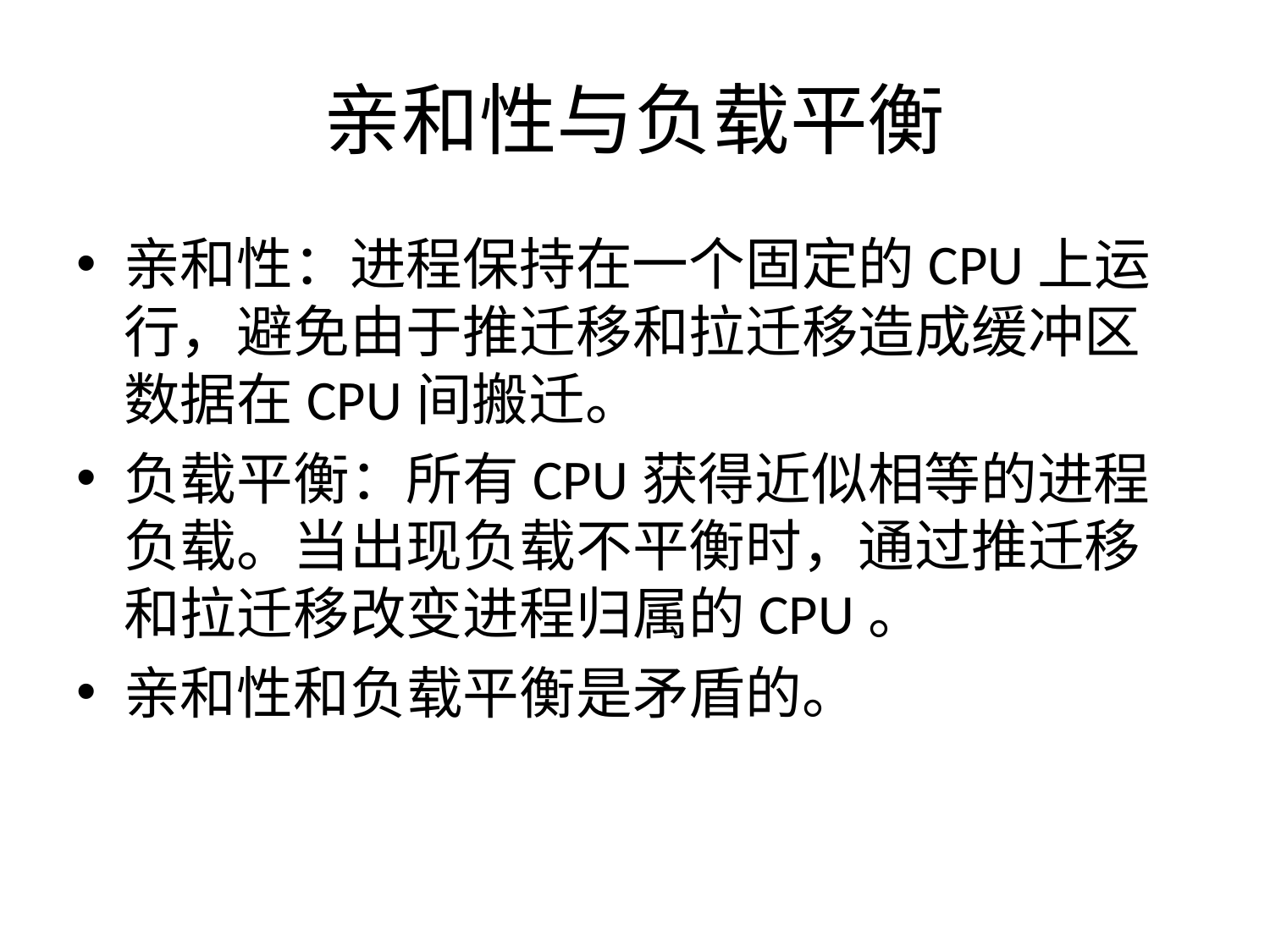

# 亲和性与负载平衡
亲和性：进程保持在一个固定的CPU上运行，避免由于推迁移和拉迁移造成缓冲区数据在CPU间搬迁。
负载平衡：所有CPU获得近似相等的进程负载。当出现负载不平衡时，通过推迁移和拉迁移改变进程归属的CPU。
亲和性和负载平衡是矛盾的。